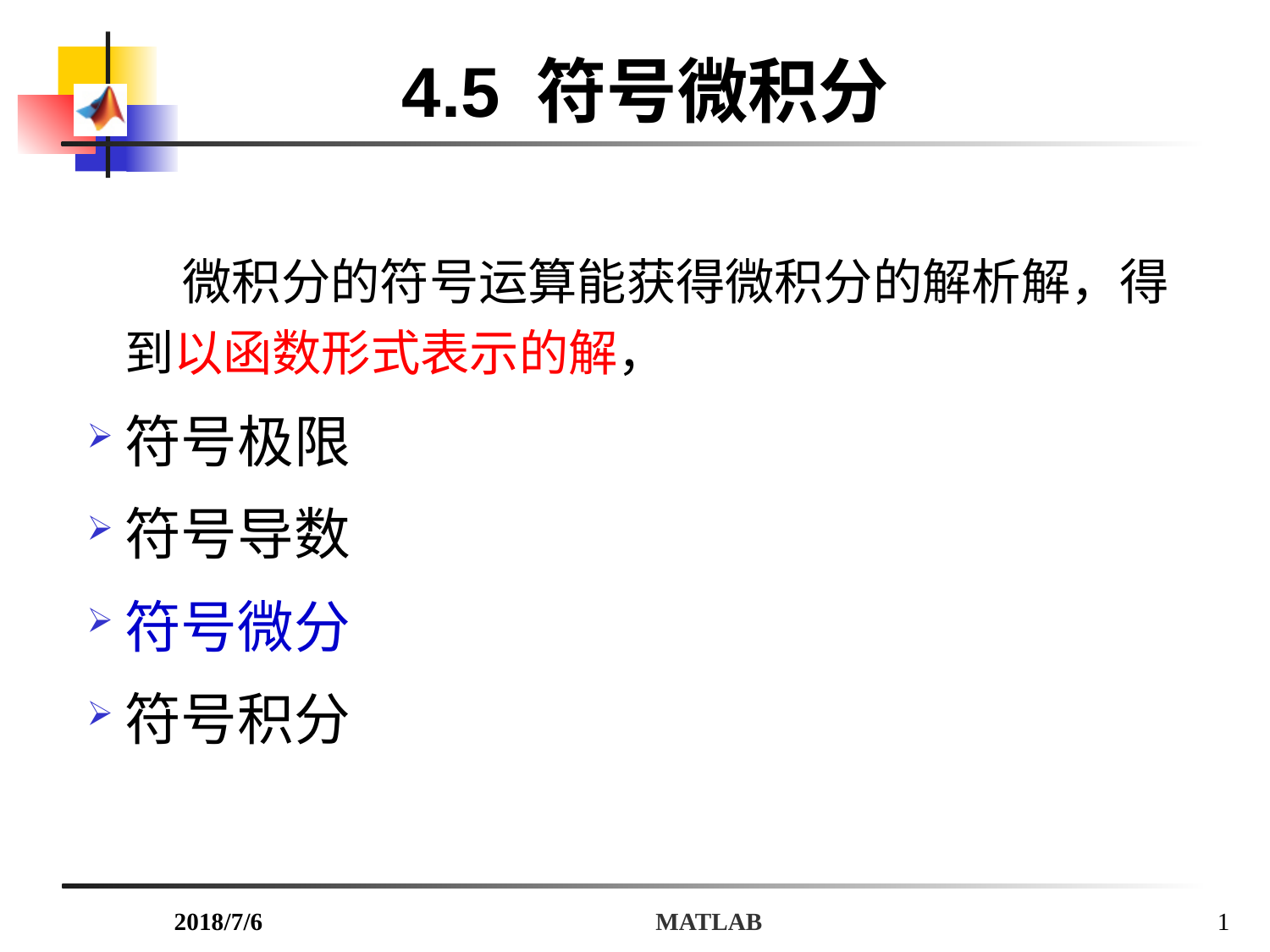

4.5 符号微积分
         微积分的符号运算能获得微积分的解析解，得到以函数形式表示的解，
符号极限
符号导数
符号微分
符号积分

2018/7/6
MATLAB
1